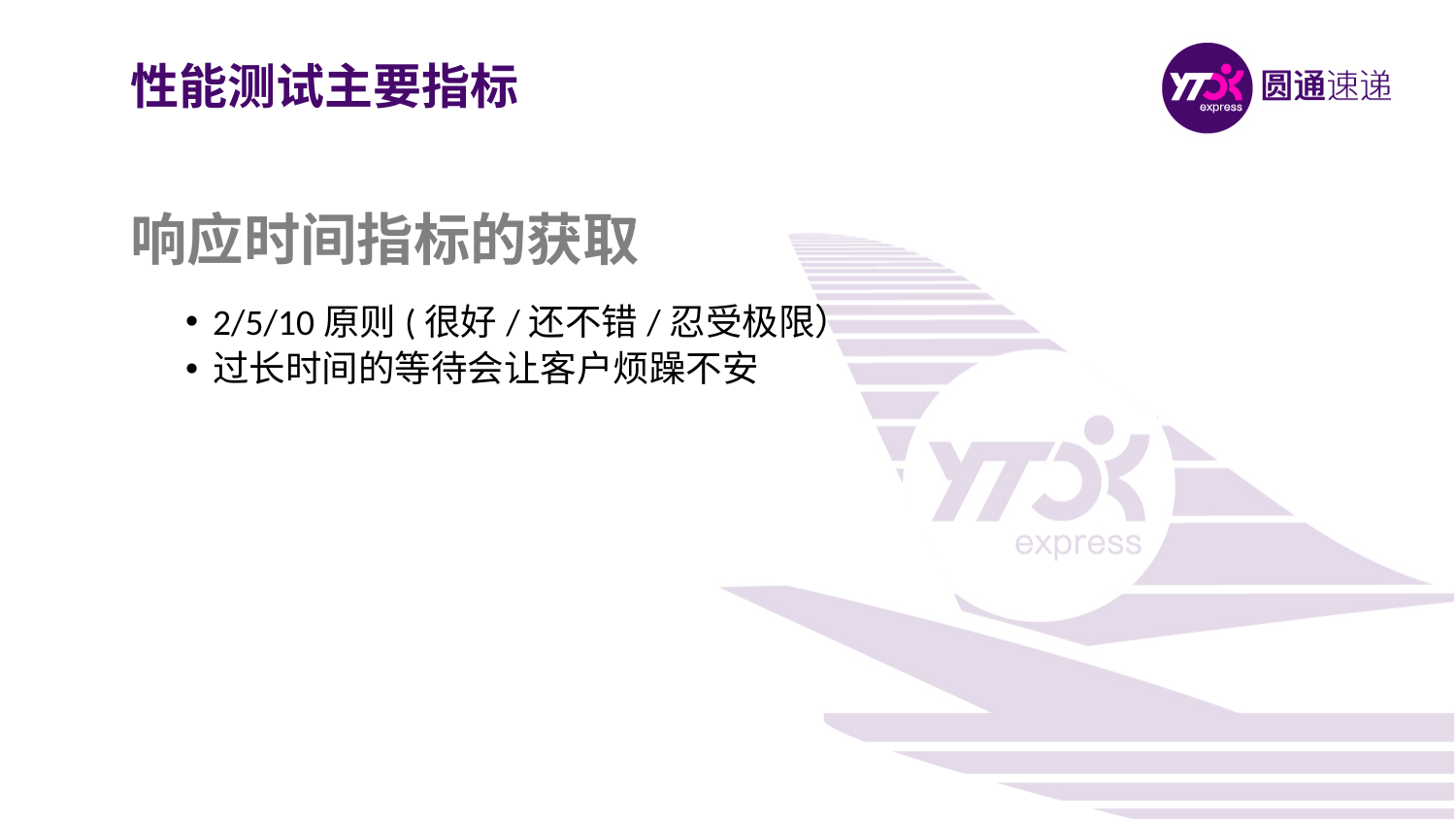

性能测试主要指标
响应时间指标的获取
2/5/10原则(很好/还不错/忍受极限）
过长时间的等待会让客户烦躁不安